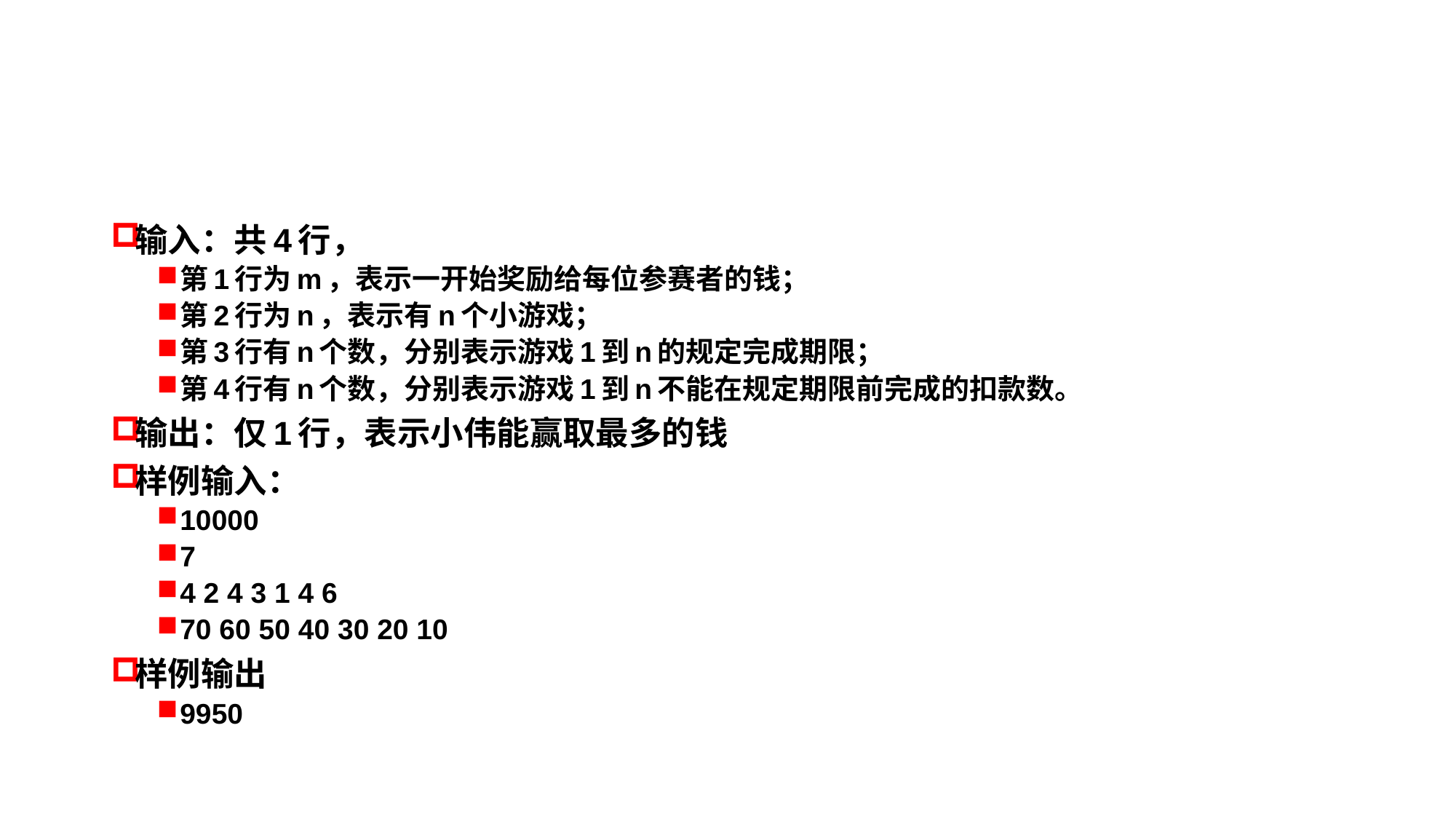

#
输入：共4行，
第1行为m，表示一开始奖励给每位参赛者的钱；
第2行为n，表示有n个小游戏；
第3行有n个数，分别表示游戏1到n的规定完成期限；
第4行有n个数，分别表示游戏1到n不能在规定期限前完成的扣款数。
输出：仅1行，表示小伟能赢取最多的钱
样例输入：
10000
7
4 2 4 3 1 4 6
70 60 50 40 30 20 10
样例输出
9950